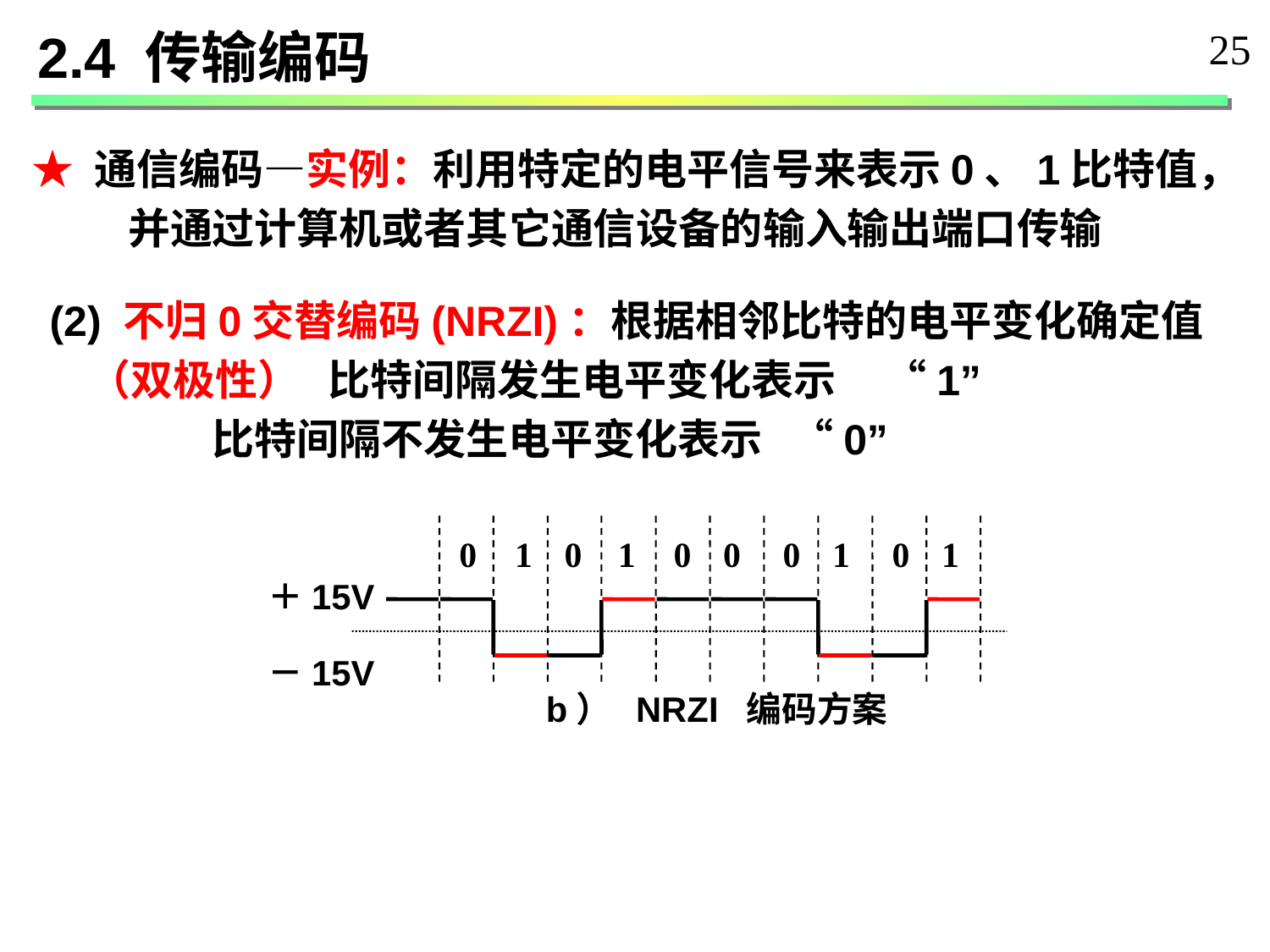

2.4 传输编码
25

★ 通信编码—实例：利用特定的电平信号来表示0、1比特值，
         并通过计算机或者其它通信设备的输入输出端口传输
(2) 不归0交替编码(NRZI)：根据相邻比特的电平变化确定值
   （双极性）   比特间隔发生电平变化表示     “1”
                比特间隔不发生电平变化表示   “0”

0
1
0
1
0
0
0
1
0
1
＋15V

－15V

b）  NRZI  编码方案